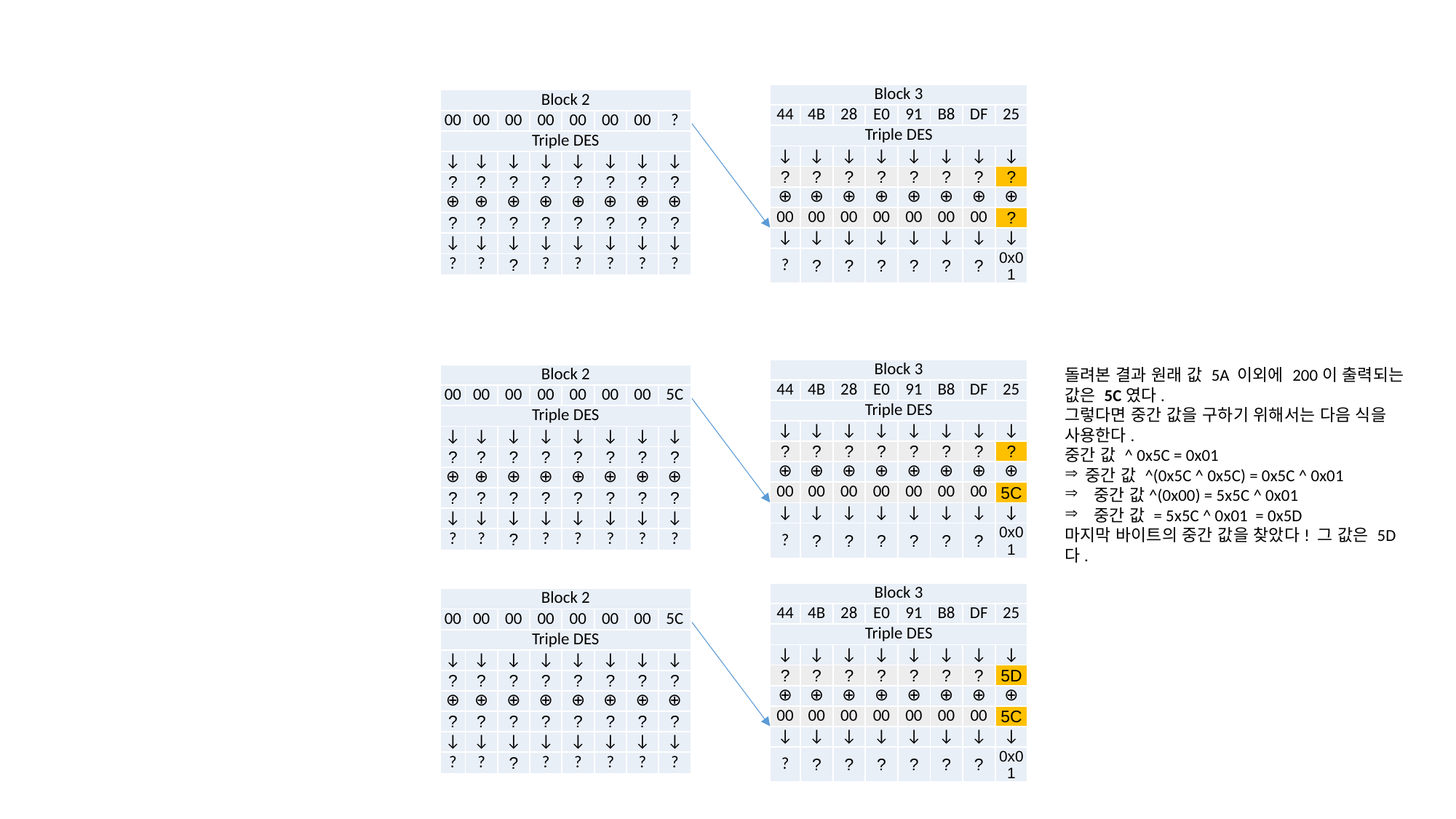

| Block 3 |  |  |  |  |  |  |  |
| --- | --- | --- | --- | --- | --- | --- | --- |
| 44 | 4B | 28 | E0 | 91 | B8 | DF | 25 |
| Triple DES |  |  |  |  |  |  |  |
| ↓ | ↓ | ↓ | ↓ | ↓ | ↓ | ↓ | ↓ |
| ? | ? | ? | ? | ? | ? | ? | ? |
| ⊕ | ⊕ | ⊕ | ⊕ | ⊕ | ⊕ | ⊕ | ⊕ |
| 00 | 00 | 00 | 00 | 00 | 00 | 00 | ? |
| ↓ | ↓ | ↓ | ↓ | ↓ | ↓ | ↓ | ↓ |
| ? | ? | ? | ? | ? | ? | ? | 0x01 |
| Block 2 |  |  |  |  |  |  |  |
| --- | --- | --- | --- | --- | --- | --- | --- |
| 00 | 00 | 00 | 00 | 00 | 00 | 00 | ? |
| Triple DES |  |  |  |  |  |  |  |
| ↓ | ↓ | ↓ | ↓ | ↓ | ↓ | ↓ | ↓ |
| ? | ? | ? | ? | ? | ? | ? | ? |
| ⊕ | ⊕ | ⊕ | ⊕ | ⊕ | ⊕ | ⊕ | ⊕ |
| ? | ? | ? | ? | ? | ? | ? | ? |
| ↓ | ↓ | ↓ | ↓ | ↓ | ↓ | ↓ | ↓ |
| ? | ? | ? | ? | ? | ? | ? | ? |
| Block 3 |  |  |  |  |  |  |  |
| --- | --- | --- | --- | --- | --- | --- | --- |
| 44 | 4B | 28 | E0 | 91 | B8 | DF | 25 |
| Triple DES |  |  |  |  |  |  |  |
| ↓ | ↓ | ↓ | ↓ | ↓ | ↓ | ↓ | ↓ |
| ? | ? | ? | ? | ? | ? | ? | ? |
| ⊕ | ⊕ | ⊕ | ⊕ | ⊕ | ⊕ | ⊕ | ⊕ |
| 00 | 00 | 00 | 00 | 00 | 00 | 00 | 5C |
| ↓ | ↓ | ↓ | ↓ | ↓ | ↓ | ↓ | ↓ |
| ? | ? | ? | ? | ? | ? | ? | 0x01 |
돌려본 결과 원래 값 5A 이외에 200이 출력되는 값은 5C였다.
그렇다면 중간 값을 구하기 위해서는 다음 식을 사용한다.
중간 값 ^ 0x5C = 0x01
중간 값 ^(0x5C ^ 0x5C) = 0x5C ^ 0x01
 중간 값^(0x00) = 5x5C ^ 0x01
 중간 값 = 5x5C ^ 0x01  = 0x5D
마지막 바이트의 중간 값을 찾았다! 그 값은 5D 다.
| Block 2 |  |  |  |  |  |  |  |
| --- | --- | --- | --- | --- | --- | --- | --- |
| 00 | 00 | 00 | 00 | 00 | 00 | 00 | 5C |
| Triple DES |  |  |  |  |  |  |  |
| ↓ | ↓ | ↓ | ↓ | ↓ | ↓ | ↓ | ↓ |
| ? | ? | ? | ? | ? | ? | ? | ? |
| ⊕ | ⊕ | ⊕ | ⊕ | ⊕ | ⊕ | ⊕ | ⊕ |
| ? | ? | ? | ? | ? | ? | ? | ? |
| ↓ | ↓ | ↓ | ↓ | ↓ | ↓ | ↓ | ↓ |
| ? | ? | ? | ? | ? | ? | ? | ? |
| Block 3 |  |  |  |  |  |  |  |
| --- | --- | --- | --- | --- | --- | --- | --- |
| 44 | 4B | 28 | E0 | 91 | B8 | DF | 25 |
| Triple DES |  |  |  |  |  |  |  |
| ↓ | ↓ | ↓ | ↓ | ↓ | ↓ | ↓ | ↓ |
| ? | ? | ? | ? | ? | ? | ? | 5D |
| ⊕ | ⊕ | ⊕ | ⊕ | ⊕ | ⊕ | ⊕ | ⊕ |
| 00 | 00 | 00 | 00 | 00 | 00 | 00 | 5C |
| ↓ | ↓ | ↓ | ↓ | ↓ | ↓ | ↓ | ↓ |
| ? | ? | ? | ? | ? | ? | ? | 0x01 |
| Block 2 |  |  |  |  |  |  |  |
| --- | --- | --- | --- | --- | --- | --- | --- |
| 00 | 00 | 00 | 00 | 00 | 00 | 00 | 5C |
| Triple DES |  |  |  |  |  |  |  |
| ↓ | ↓ | ↓ | ↓ | ↓ | ↓ | ↓ | ↓ |
| ? | ? | ? | ? | ? | ? | ? | ? |
| ⊕ | ⊕ | ⊕ | ⊕ | ⊕ | ⊕ | ⊕ | ⊕ |
| ? | ? | ? | ? | ? | ? | ? | ? |
| ↓ | ↓ | ↓ | ↓ | ↓ | ↓ | ↓ | ↓ |
| ? | ? | ? | ? | ? | ? | ? | ? |